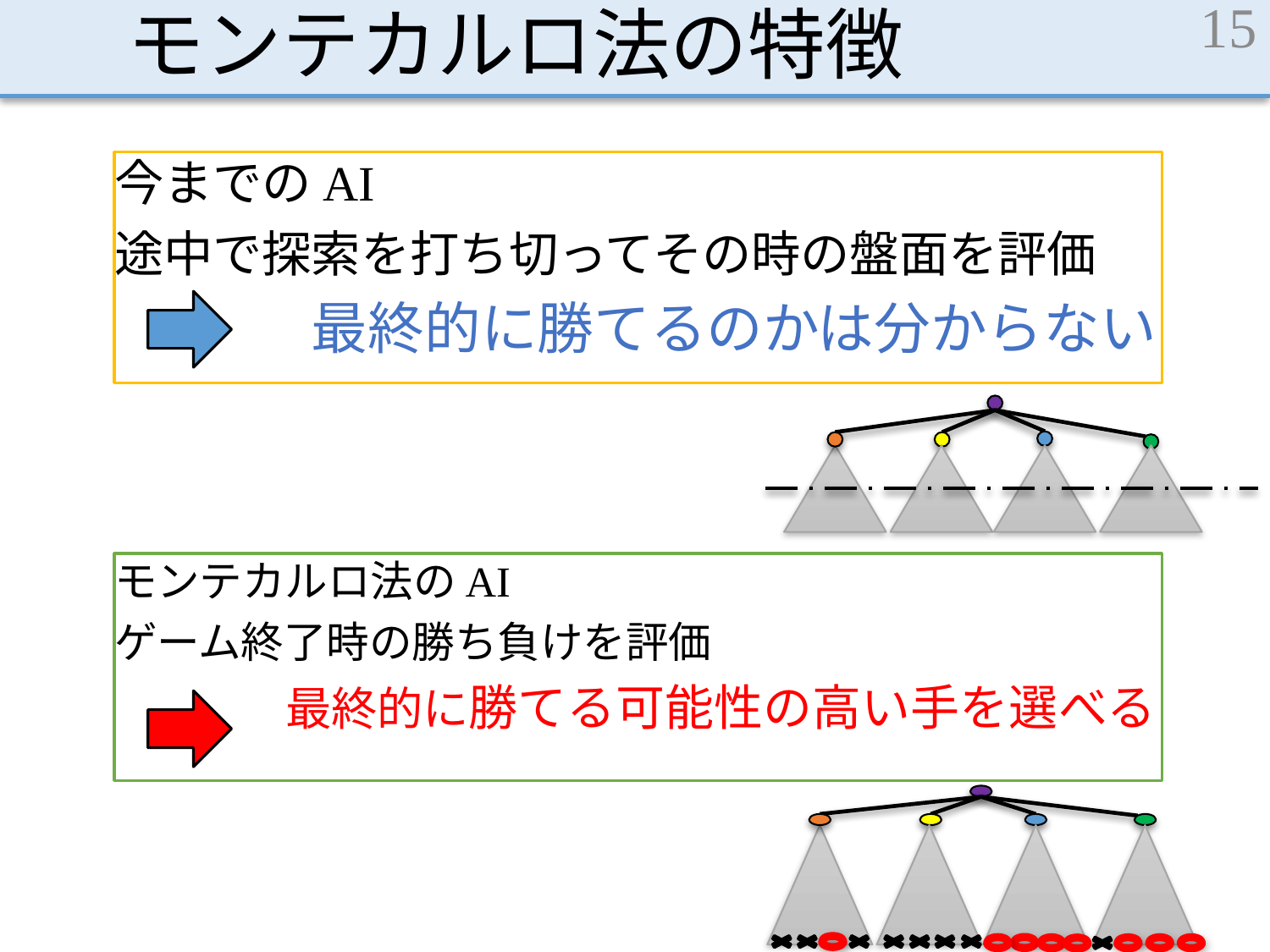

# モンテカルロ法の特徴
15
今までのAI
途中で探索を打ち切ってその時の盤面を評価
　　　　最終的に勝てるのかは分からない

モンテカルロ法のAI
ゲーム終了時の勝ち負けを評価
　　　　最終的に勝てる可能性の高い手を選べる